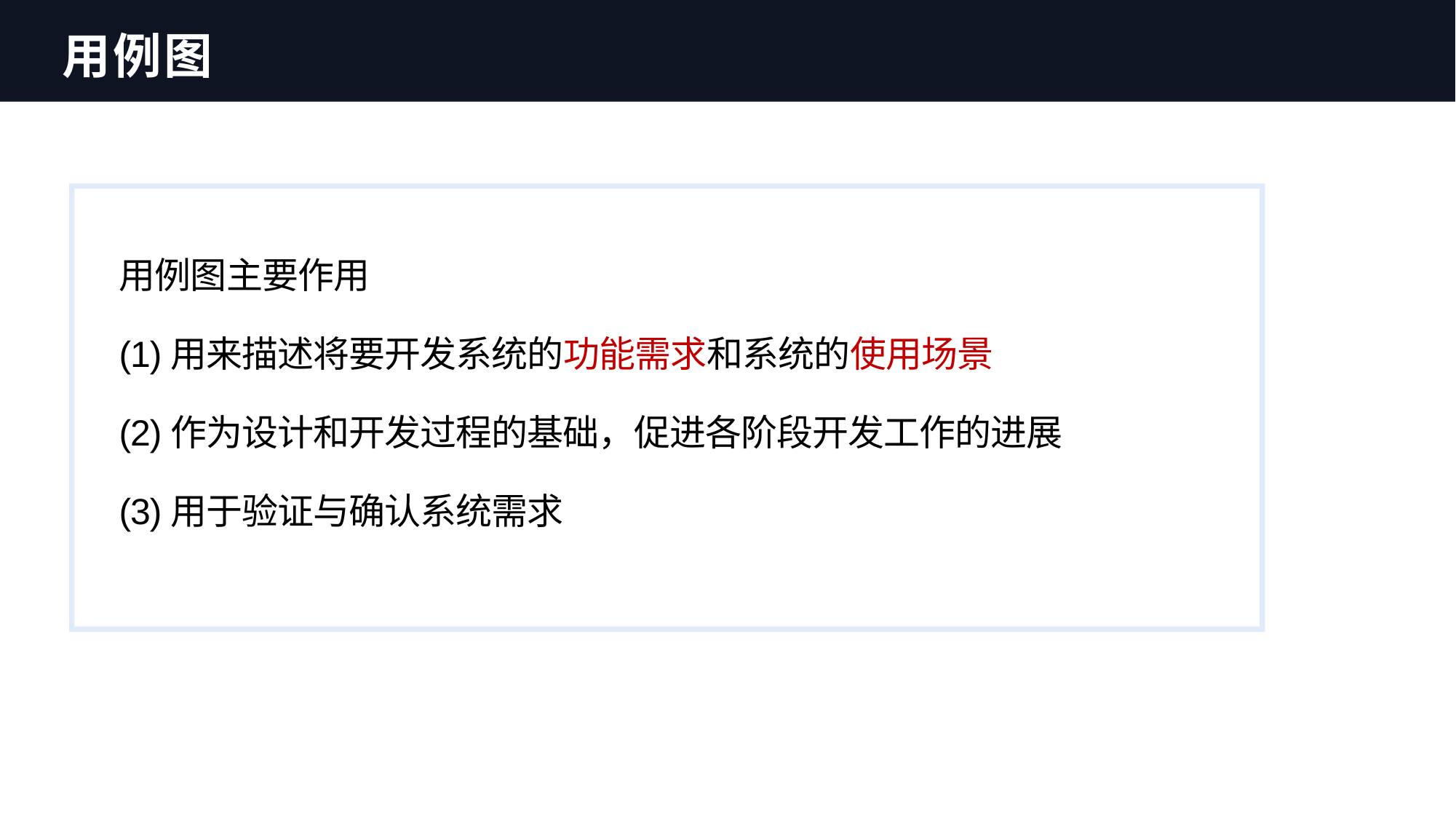

用例图

用例图主要作用

(1)用来描述将要开发系统的功能需求和系统的使用场景

(2)作为设计和开发过程的基础，促进各阶段开发工作的进展

(3)用于验证与确认系统需求